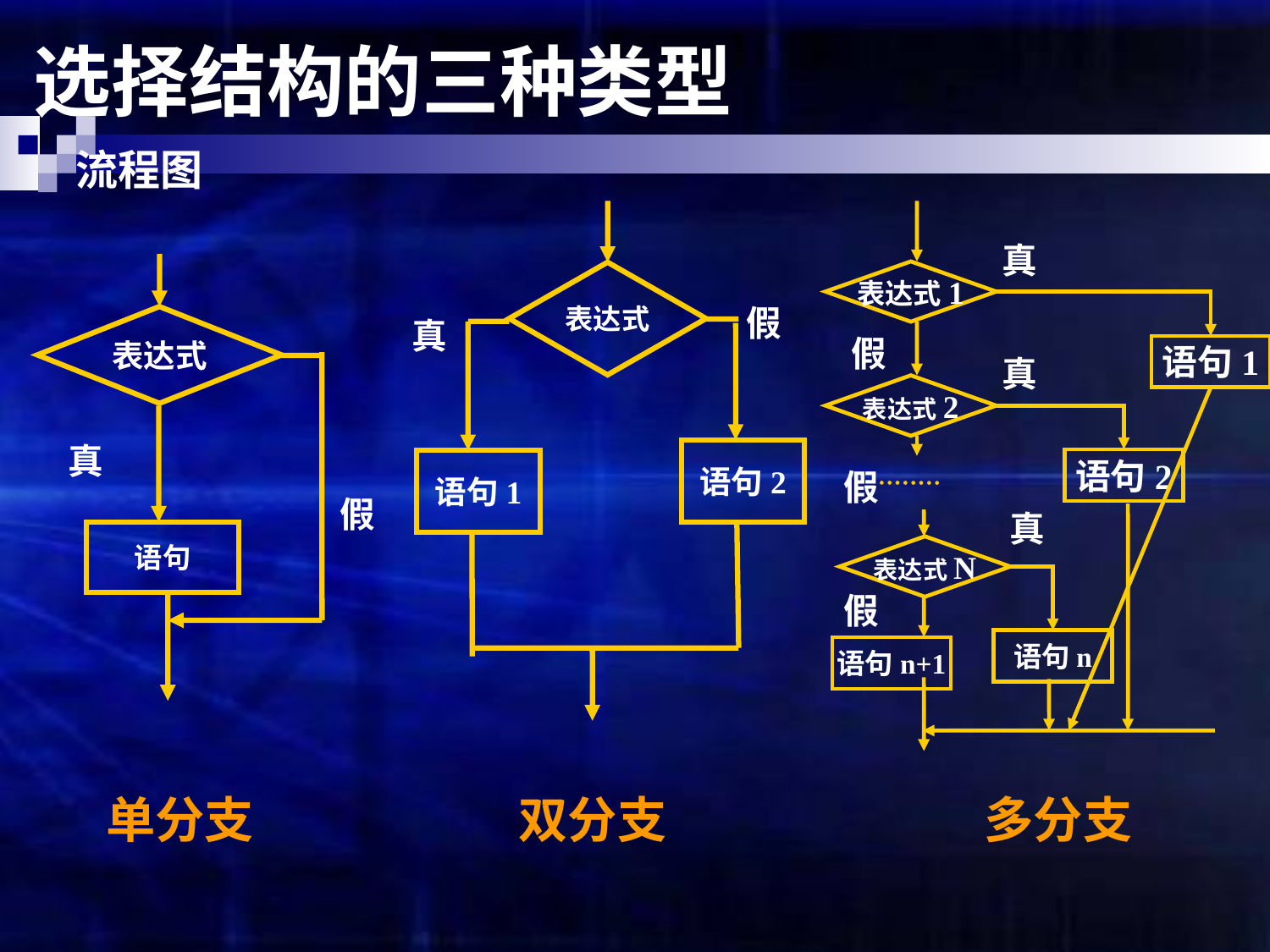

# 选择结构的三种类型
流程图

表达式
真

假

语句2
语句1

真
表达式1

假
语句1
真
表达式2

语句2
假

真

表达式N
假

语句n
语句n+1

表达式

假

真
语句

单分支
双分支
多分支